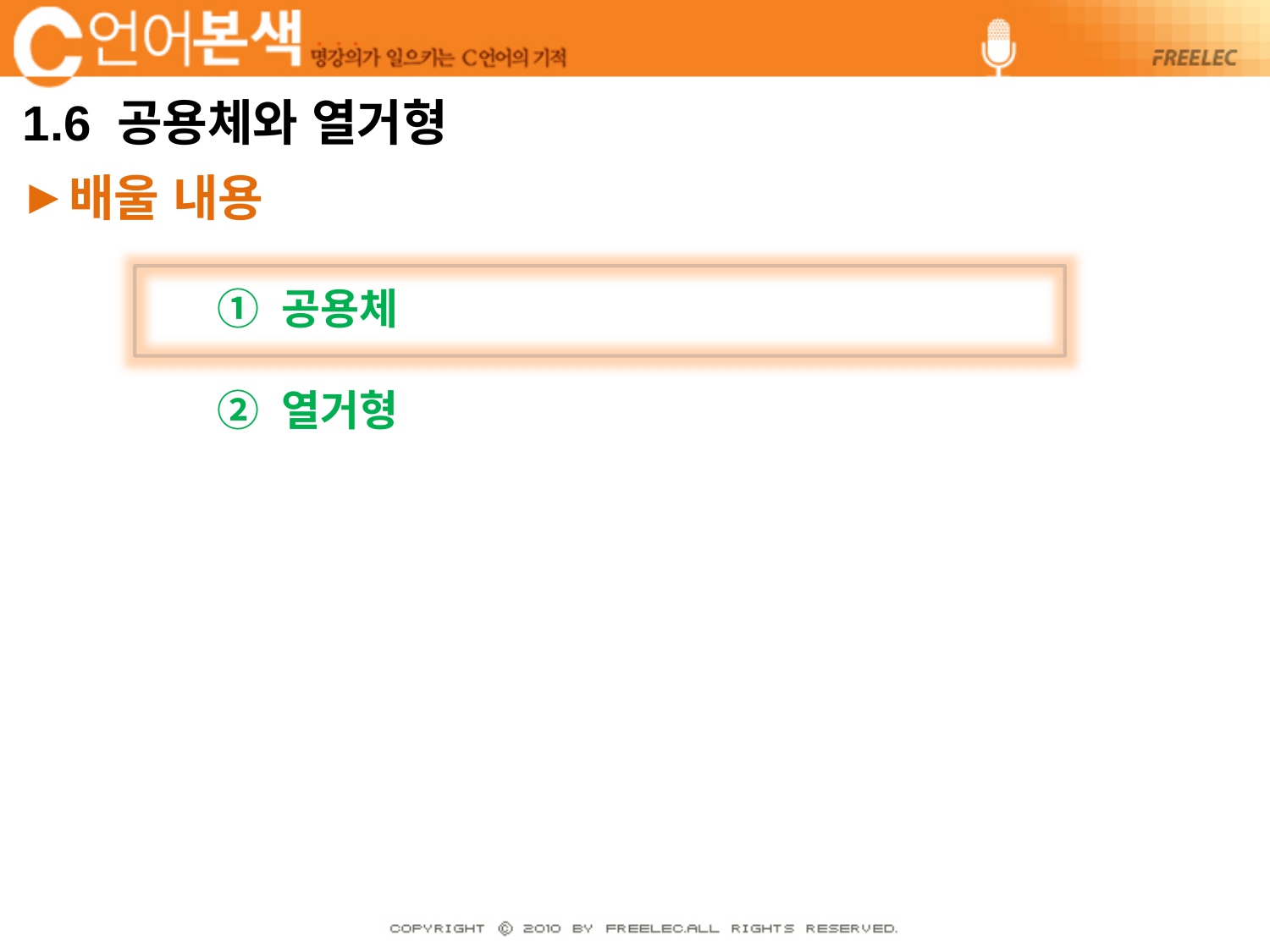

# 1.6 공용체와 열거형
배울 내용

① 공용체

② 열거형